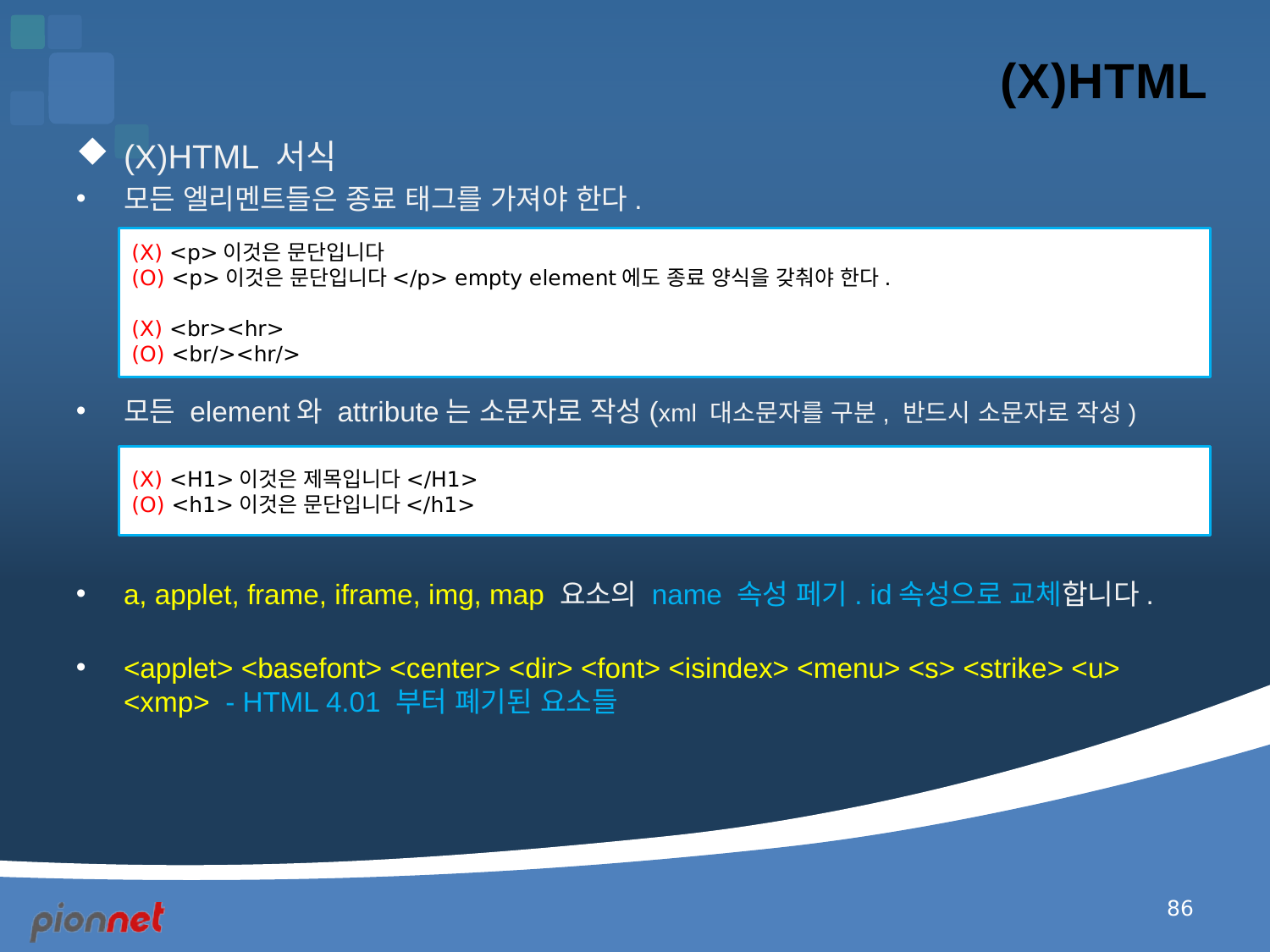

# (X)HTML
(X)HTML 서식
모든 엘리멘트들은 종료 태그를 가져야 한다.

모든 element와 attribute는 소문자로 작성(xml 대소문자를 구분, 반드시 소문자로 작성)

a, applet, frame, iframe, img, map 요소의 name 속성 페기. id속성으로 교체합니다.

<applet> <basefont> <center> <dir> <font> <isindex> <menu> <s> <strike> <u> <xmp>  - HTML 4.01 부터 폐기된 요소들

(X) <p>이것은 문단입니다
(O) <p>이것은 문단입니다</p> empty element에도 종료 양식을 갖춰야 한다.

(X) <br><hr>
(O) <br/><hr/>
(X) <H1>이것은 제목입니다</H1>
(O) <h1>이것은 문단입니다</h1>
86